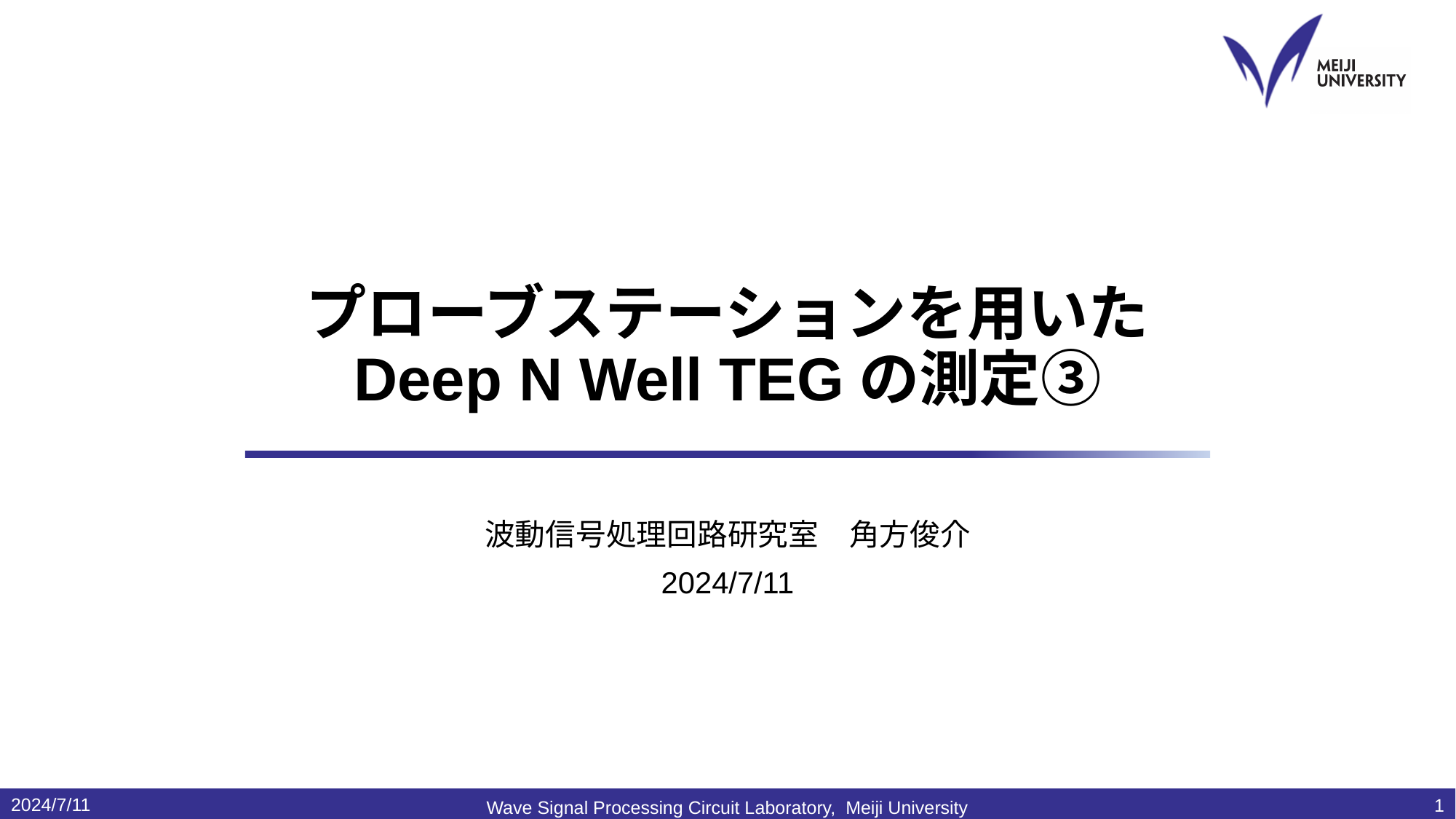

# プローブステーションを用いた Deep N Well TEGの測定③
波動信号処理回路研究室　角方俊介
2024/7/11

2024/7/11
1
Wave Signal Processing Circuit Laboratory,  Meiji University